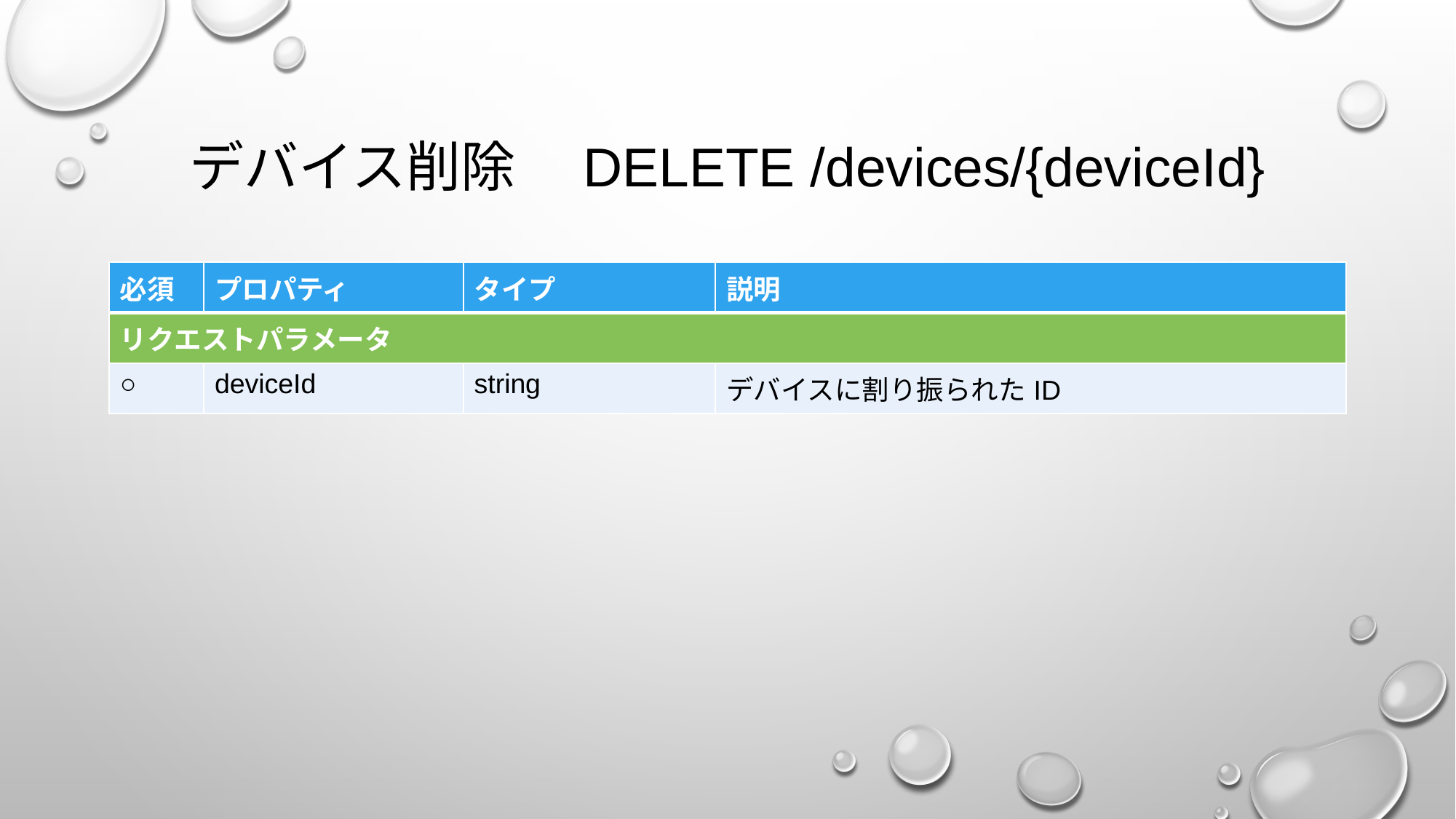

# デバイス削除　DELETE /devices/{deviceId}
| 必須 | プロパティ | タイプ | 説明 |
| --- | --- | --- | --- |
| リクエストパラメータ |  |  |  |
| ○ | deviceId | string | デバイスに割り振られたID |